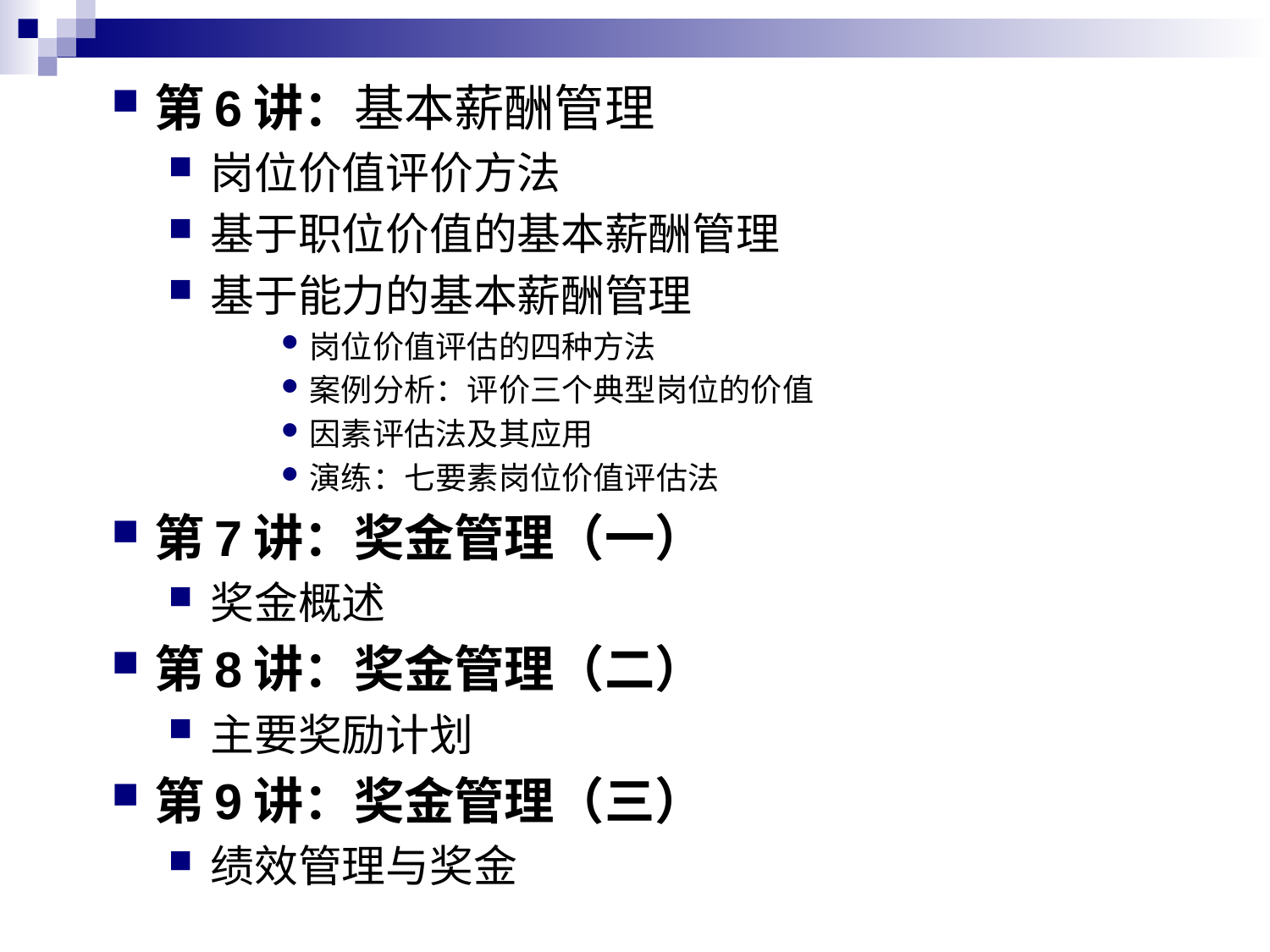

第6讲：基本薪酬管理
岗位价值评价方法
基于职位价值的基本薪酬管理
基于能力的基本薪酬管理
岗位价值评估的四种方法
案例分析：评价三个典型岗位的价值
因素评估法及其应用
演练：七要素岗位价值评估法
第7讲：奖金管理（一）
奖金概述
第8讲：奖金管理（二）
主要奖励计划
第9讲：奖金管理（三）
绩效管理与奖金

6